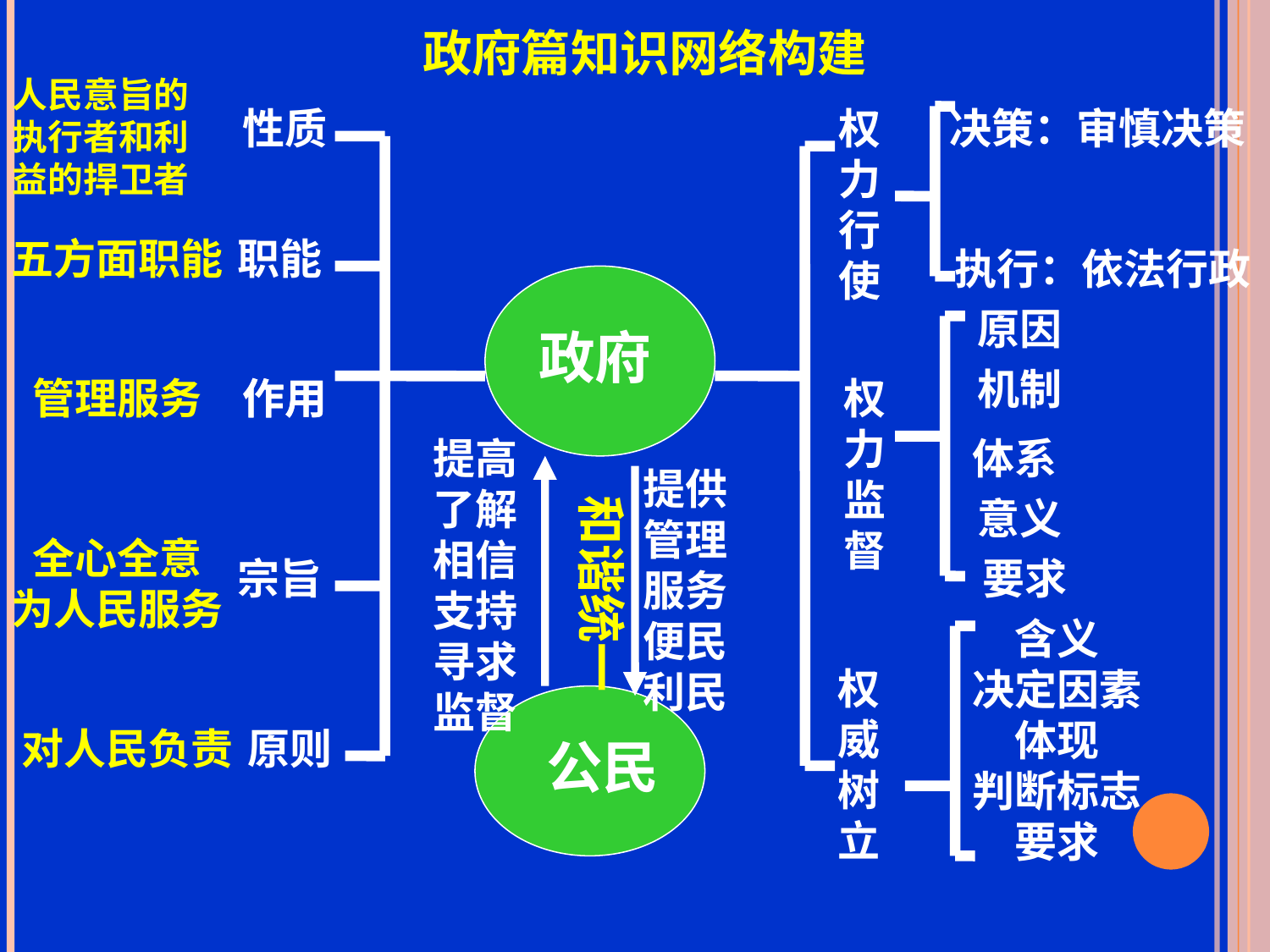

政府篇知识网络构建
人民意旨的执行者和利益的捍卫者
性质
权
力
行
使
决策：审慎决策

五方面职能
职能
执行：依法行政

原因
政府

机制
管理服务
作用
作用
权
力
监
督

提高了解相信支持寻求监督
体系

提供管理
服务便民利民

和谐统一
意义
全心全意
为人民服务
宗旨
要求

含义
决定因素
体现
判断标志
要求

权
威
树
立

对人民负责
原则
公民